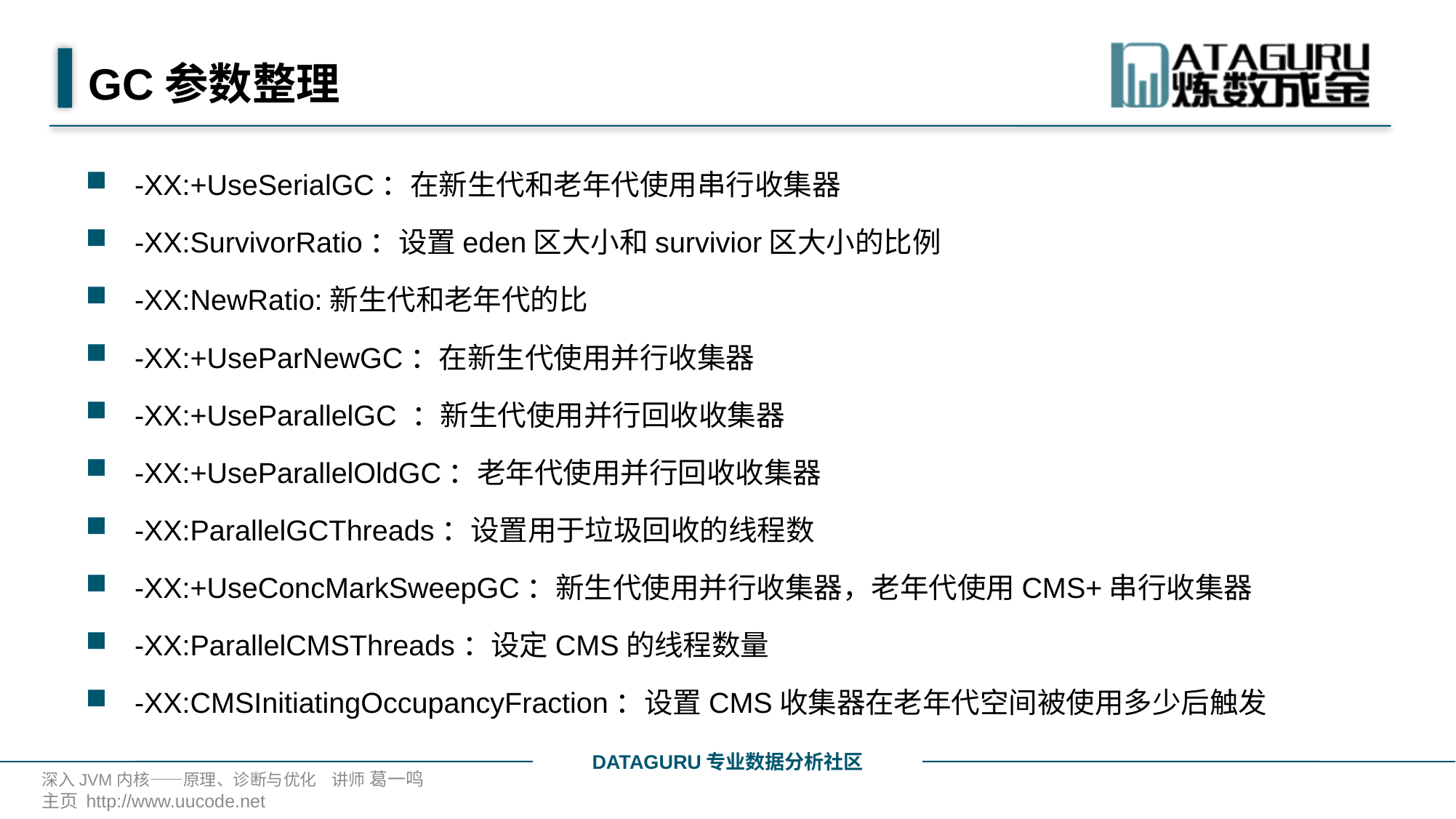

# GC参数整理
-XX:+UseSerialGC：在新生代和老年代使用串行收集器
-XX:SurvivorRatio：设置eden区大小和survivior区大小的比例
-XX:NewRatio:新生代和老年代的比
-XX:+UseParNewGC：在新生代使用并行收集器
-XX:+UseParallelGC ：新生代使用并行回收收集器
-XX:+UseParallelOldGC：老年代使用并行回收收集器
-XX:ParallelGCThreads：设置用于垃圾回收的线程数
-XX:+UseConcMarkSweepGC：新生代使用并行收集器，老年代使用CMS+串行收集器
-XX:ParallelCMSThreads：设定CMS的线程数量
-XX:CMSInitiatingOccupancyFraction：设置CMS收集器在老年代空间被使用多少后触发